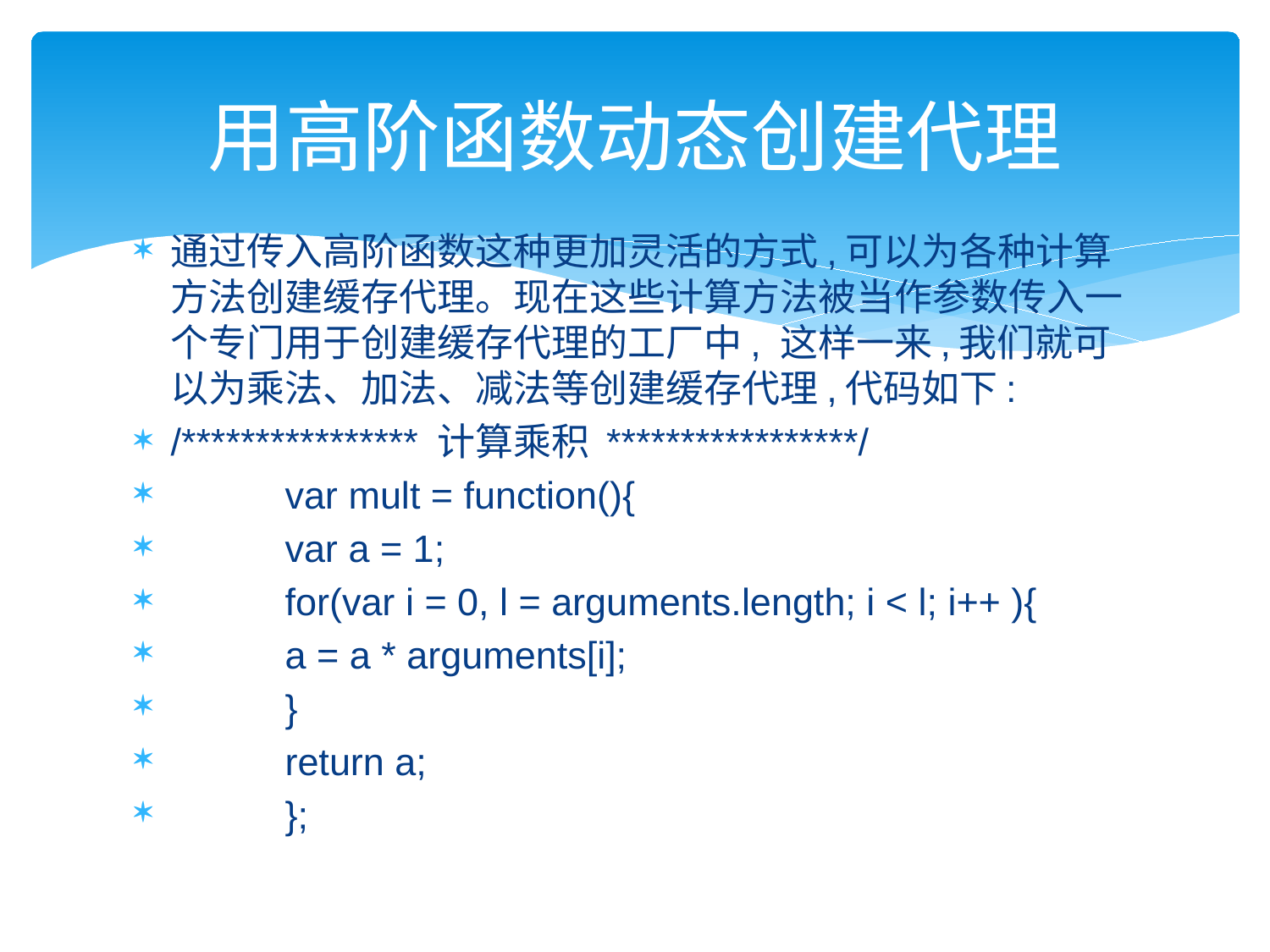

# 用高阶函数动态创建代理
通过传入高阶函数这种更加灵活的方式,可以为各种计算方法创建缓存代理。现在这些计算方法被当作参数传入一个专门用于创建缓存代理的工厂中, 这样一来,我们就可以为乘法、加法、减法等创建缓存代理,代码如下:
/**************** 计算乘积 *****************/
	var mult = function(){
		var a = 1;
		for(var i = 0, l = arguments.length; i < l; i++ ){
			a = a * arguments[i];
		}
		return a;
	};